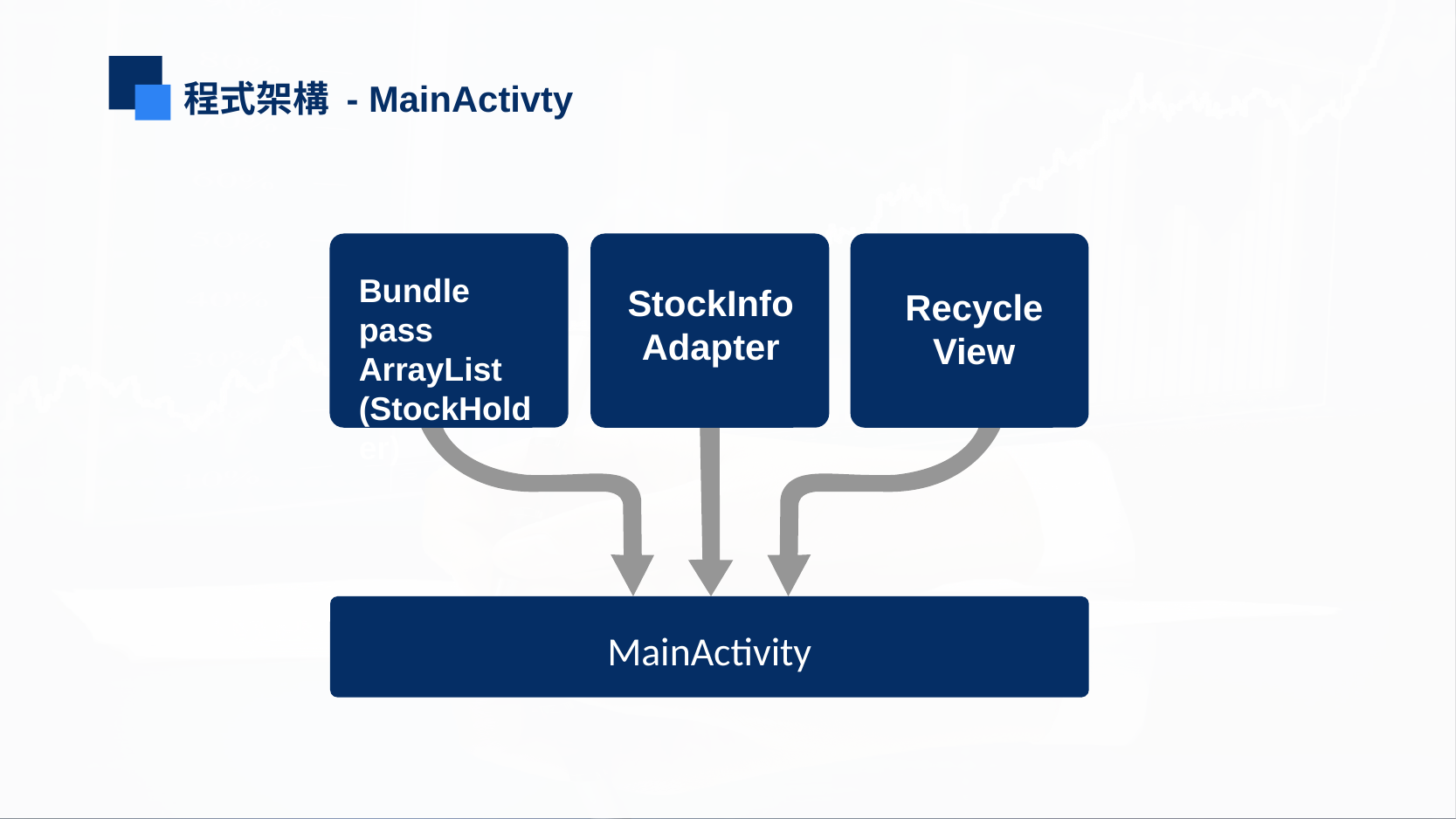

程式架構 - MainActivty

Bundle pass
ArrayList
(StockHolder)

StockInfo
Adapter

Recycle
View

MainActivity